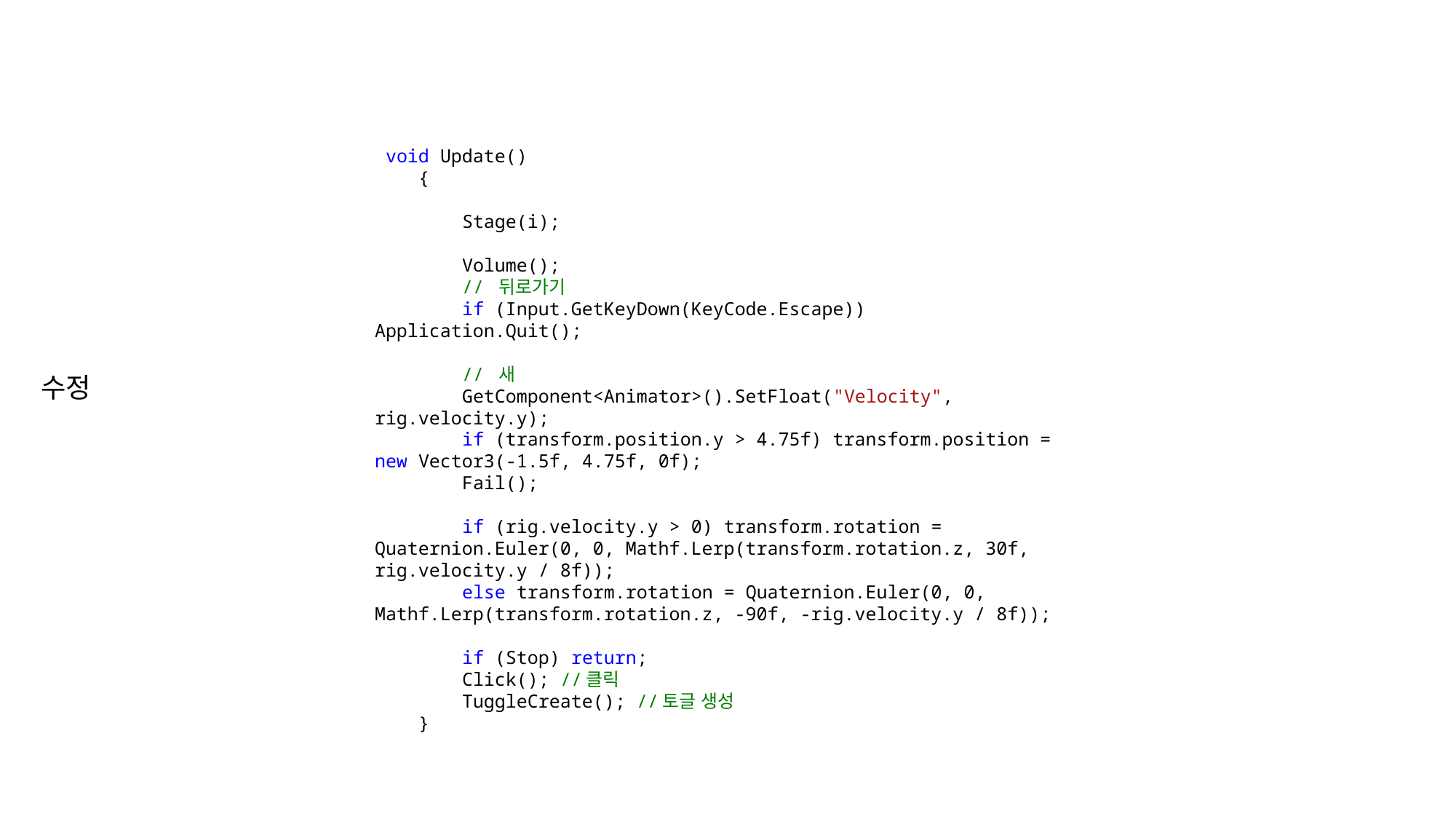

void Update()
    {

        Stage(i);

        Volume();
        // 뒤로가기
        if (Input.GetKeyDown(KeyCode.Escape)) Application.Quit();

        // 새
        GetComponent<Animator>().SetFloat("Velocity", rig.velocity.y);
        if (transform.position.y > 4.75f) transform.position = new Vector3(-1.5f, 4.75f, 0f);
        Fail();

        if (rig.velocity.y > 0) transform.rotation = Quaternion.Euler(0, 0, Mathf.Lerp(transform.rotation.z, 30f, rig.velocity.y / 8f));
        else transform.rotation = Quaternion.Euler(0, 0, Mathf.Lerp(transform.rotation.z, -90f, -rig.velocity.y / 8f));

        if (Stop) return;
        Click(); //클릭
        TuggleCreate(); //토글 생성
    }
수정